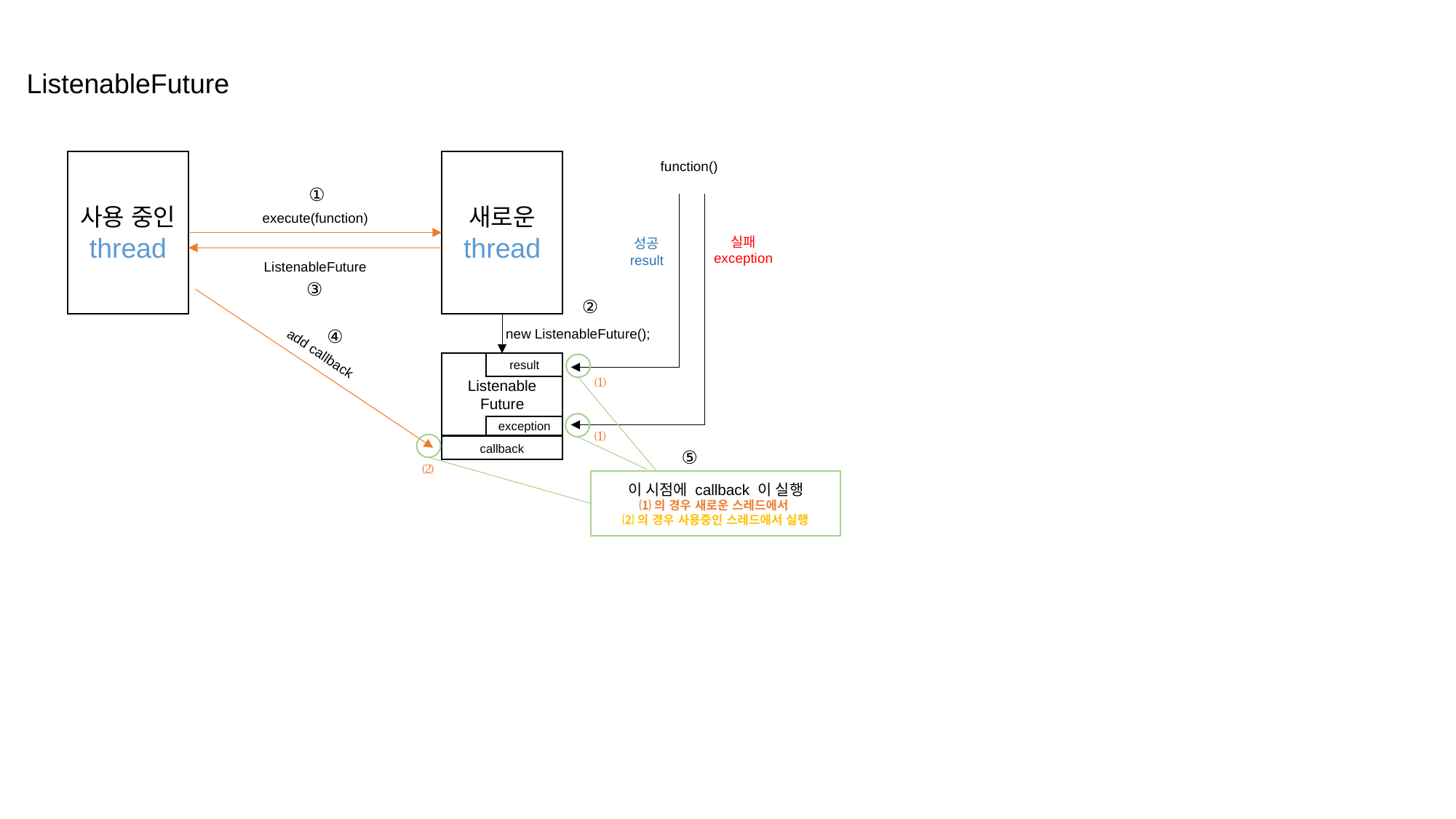

ListenableFuture
사용 중인
thread
새로운
thread
new ListenableFuture();
Listenable
Future
function()
execute(function)
실패
exception
성공
result
ListenableFuture
add callback
result

exception

callback
이 시점에 callback 이 실행
⑴의 경우 새로운 스레드에서
⑵의 경우 사용중인 스레드에서 실행
①
③
②
④
⑤
⑴
⑴
⑵